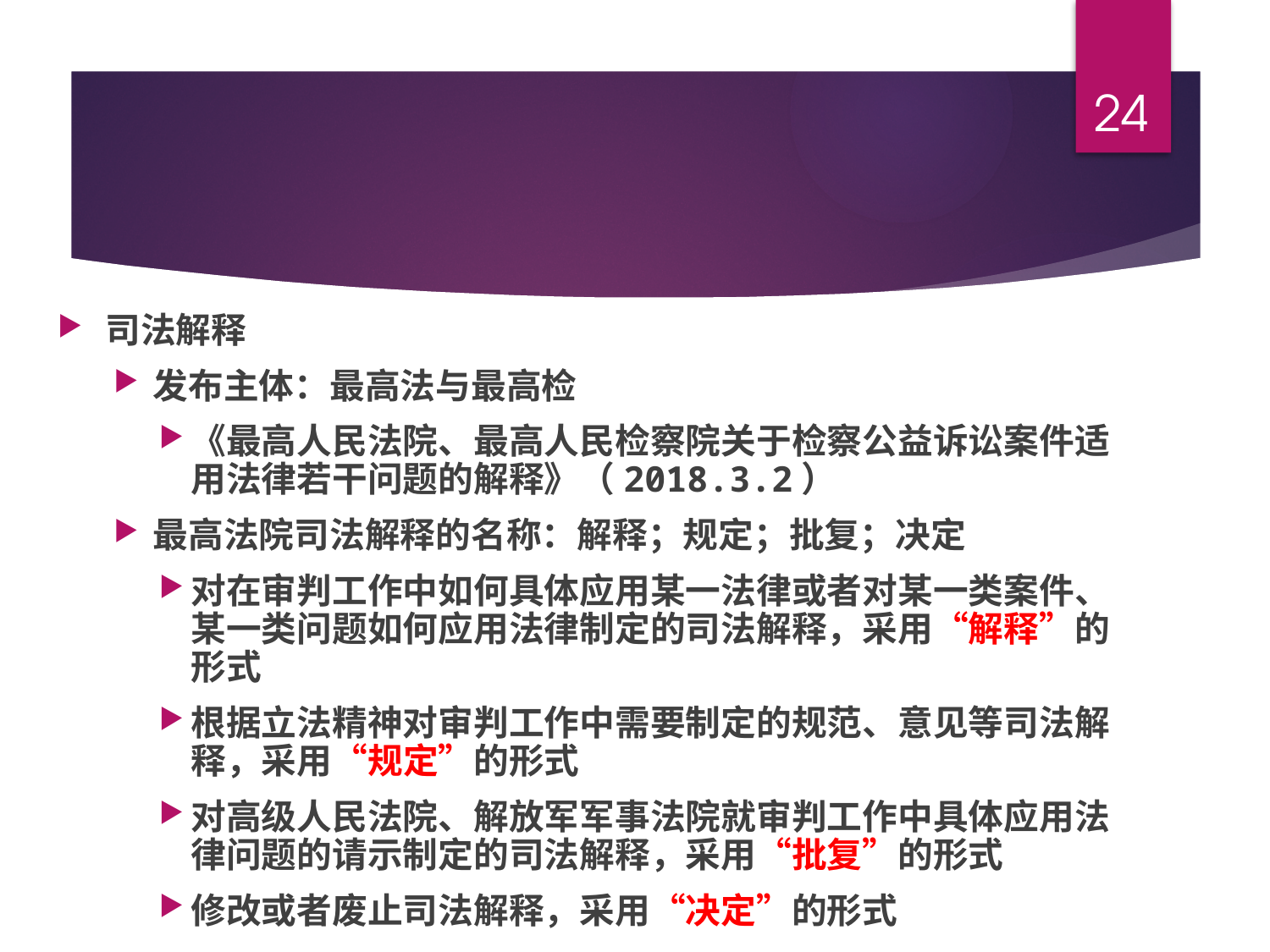

24
#
司法解释
发布主体：最高法与最高检
《最高人民法院、最高人民检察院关于检察公益诉讼案件适用法律若干问题的解释》（2018.3.2）
最高法院司法解释的名称：解释；规定；批复；决定
对在审判工作中如何具体应用某一法律或者对某一类案件、某一类问题如何应用法律制定的司法解释，采用“解释”的形式
根据立法精神对审判工作中需要制定的规范、意见等司法解释，采用“规定”的形式
对高级人民法院、解放军军事法院就审判工作中具体应用法律问题的请示制定的司法解释，采用“批复”的形式
修改或者废止司法解释，采用“决定”的形式